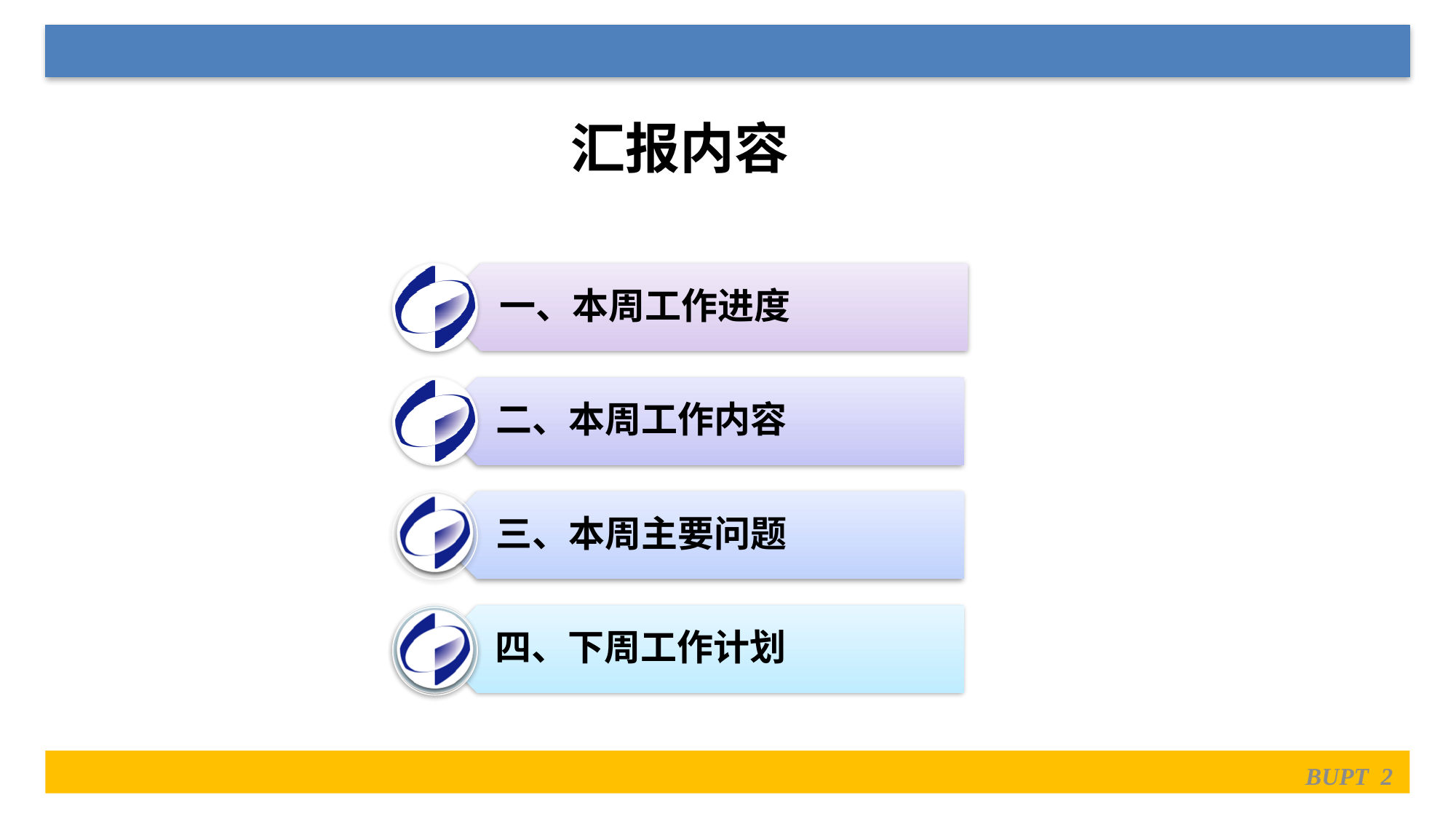

汇报内容
一、本周工作进度

二、本周工作内容

三、本周主要问题

四、下周工作计划
BUPT  2